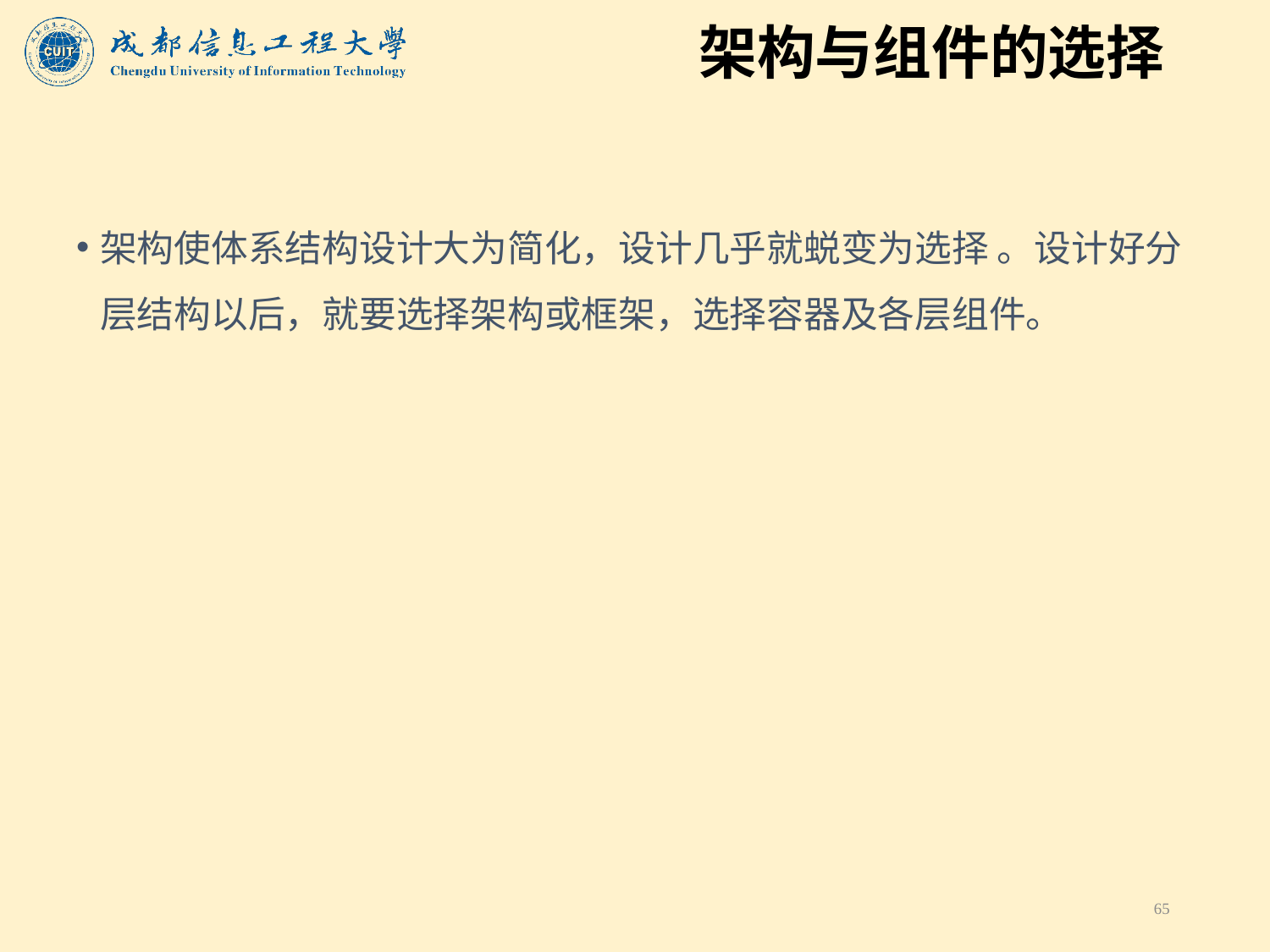

# 架构与组件的选择
架构使体系结构设计大为简化，设计几乎就蜕变为选择 。设计好分层结构以后，就要选择架构或框架，选择容器及各层组件。
65